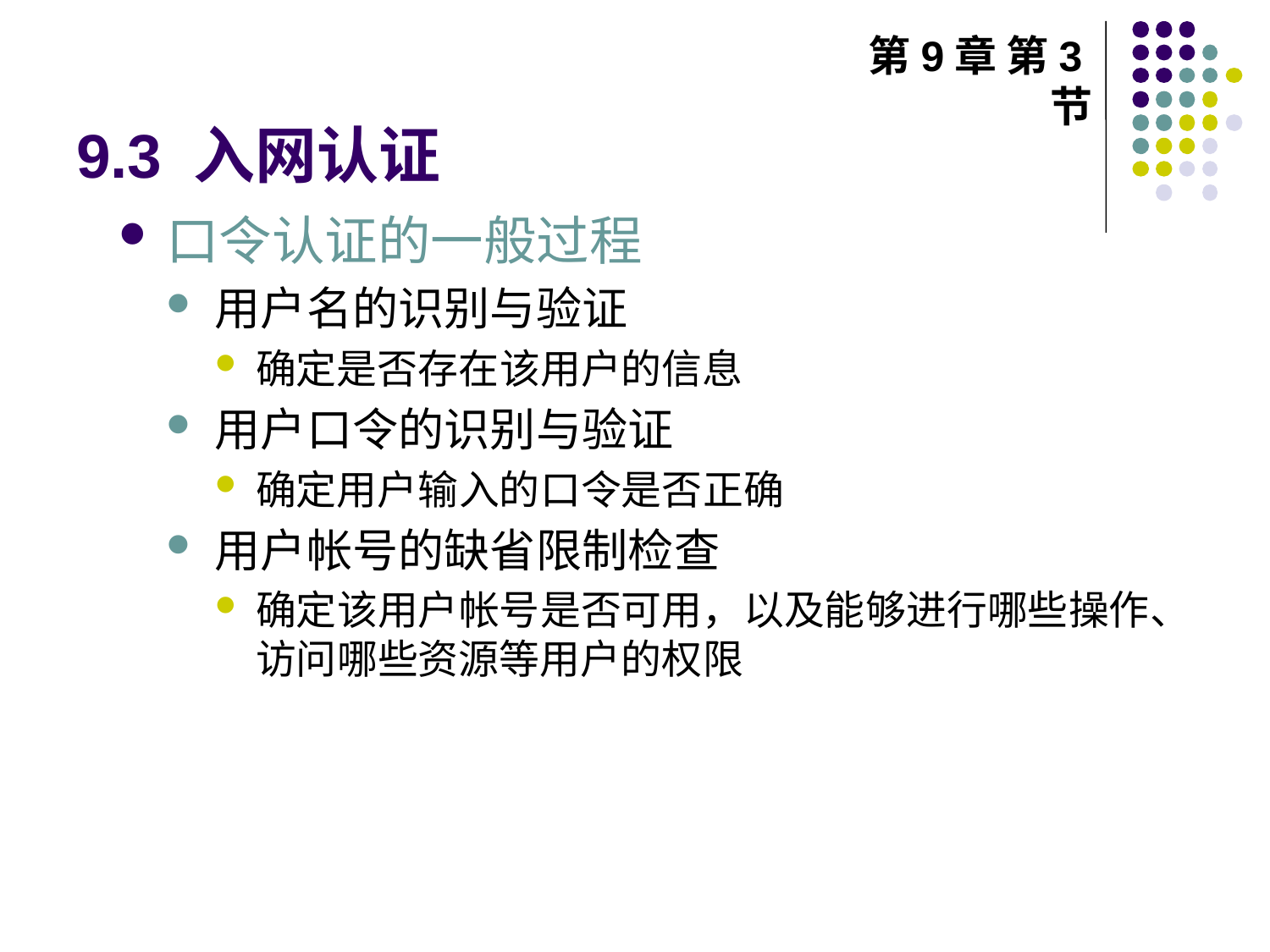

# 9.3 入网认证
第9章 第3节
口令认证的一般过程
用户名的识别与验证
确定是否存在该用户的信息
用户口令的识别与验证
确定用户输入的口令是否正确
用户帐号的缺省限制检查
确定该用户帐号是否可用，以及能够进行哪些操作、访问哪些资源等用户的权限